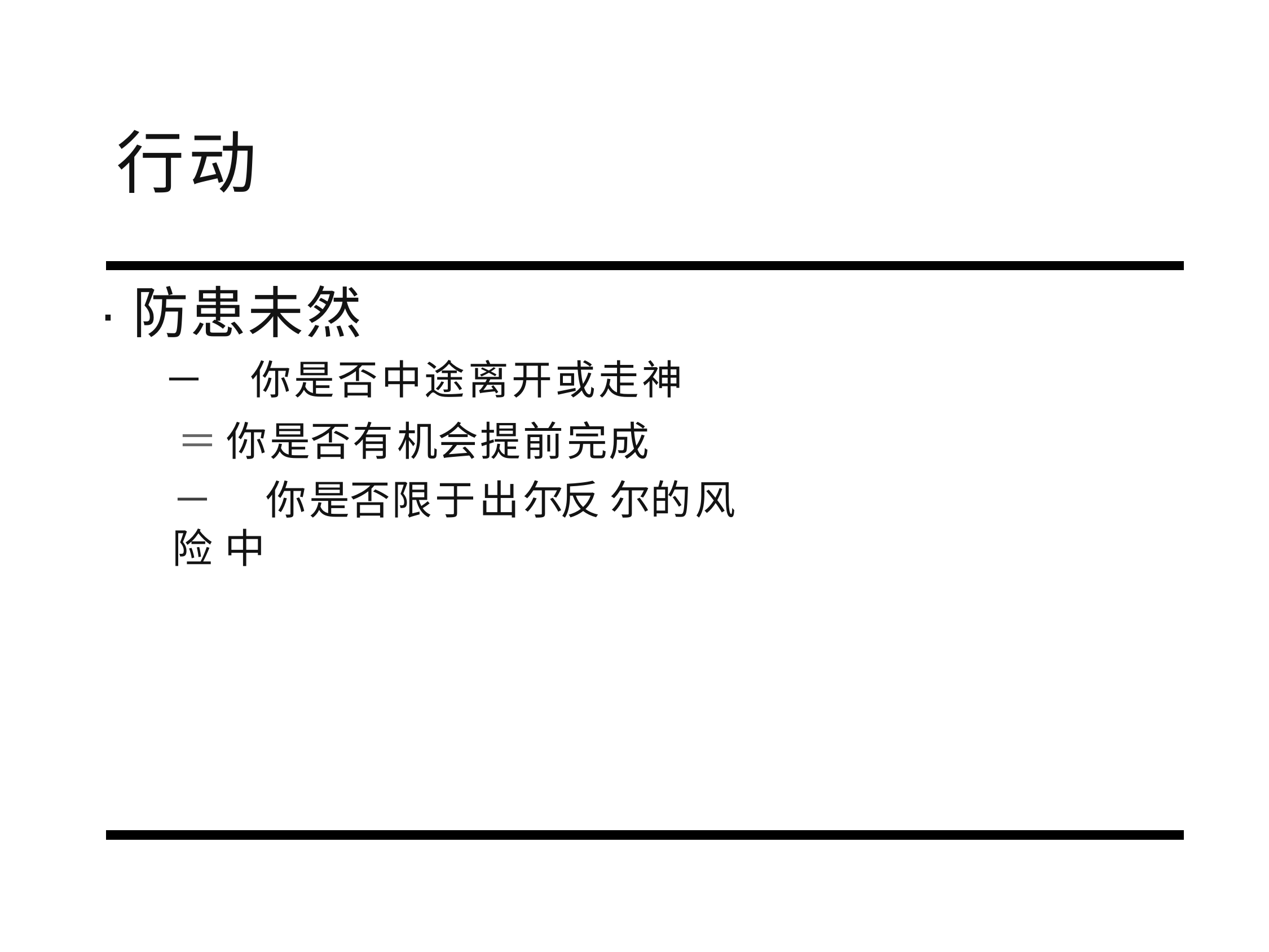

# 行动
·防患未然
－你是否中途离开或走神
＝ 你是否有机会提前完成
－你是否限于出尔反 尔的风险 中